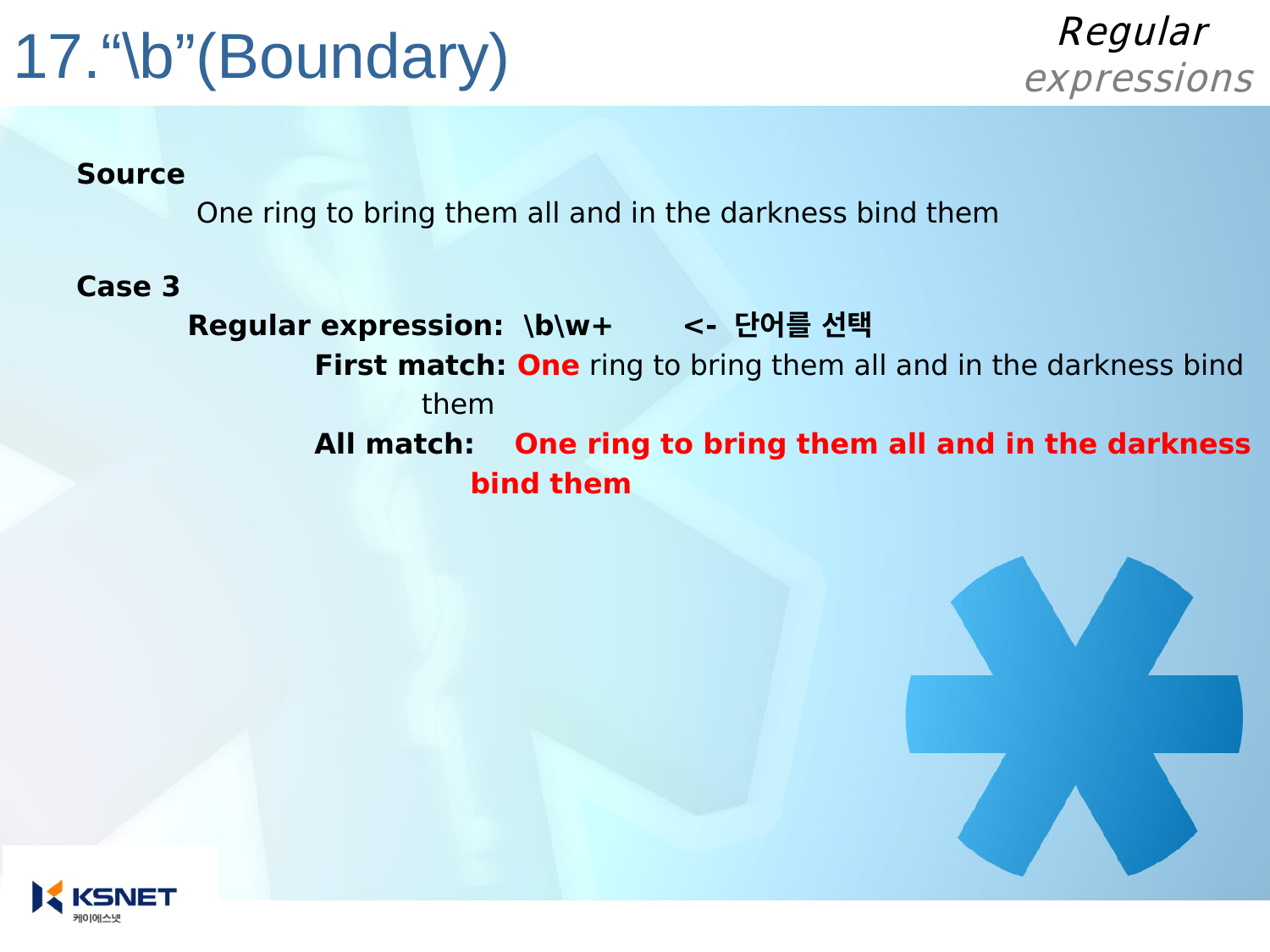

# 17.“\b”(Boundary)

Source
		 One ring to bring them all and in the darkness bind them
Case 3
		Regular expression:  \b\w+       <- 단어를 선택
			First match: One ring to bring them all and in the darkness bind
                                              them
			All match:    One ring to bring them all and in the darkness
                                               bind them